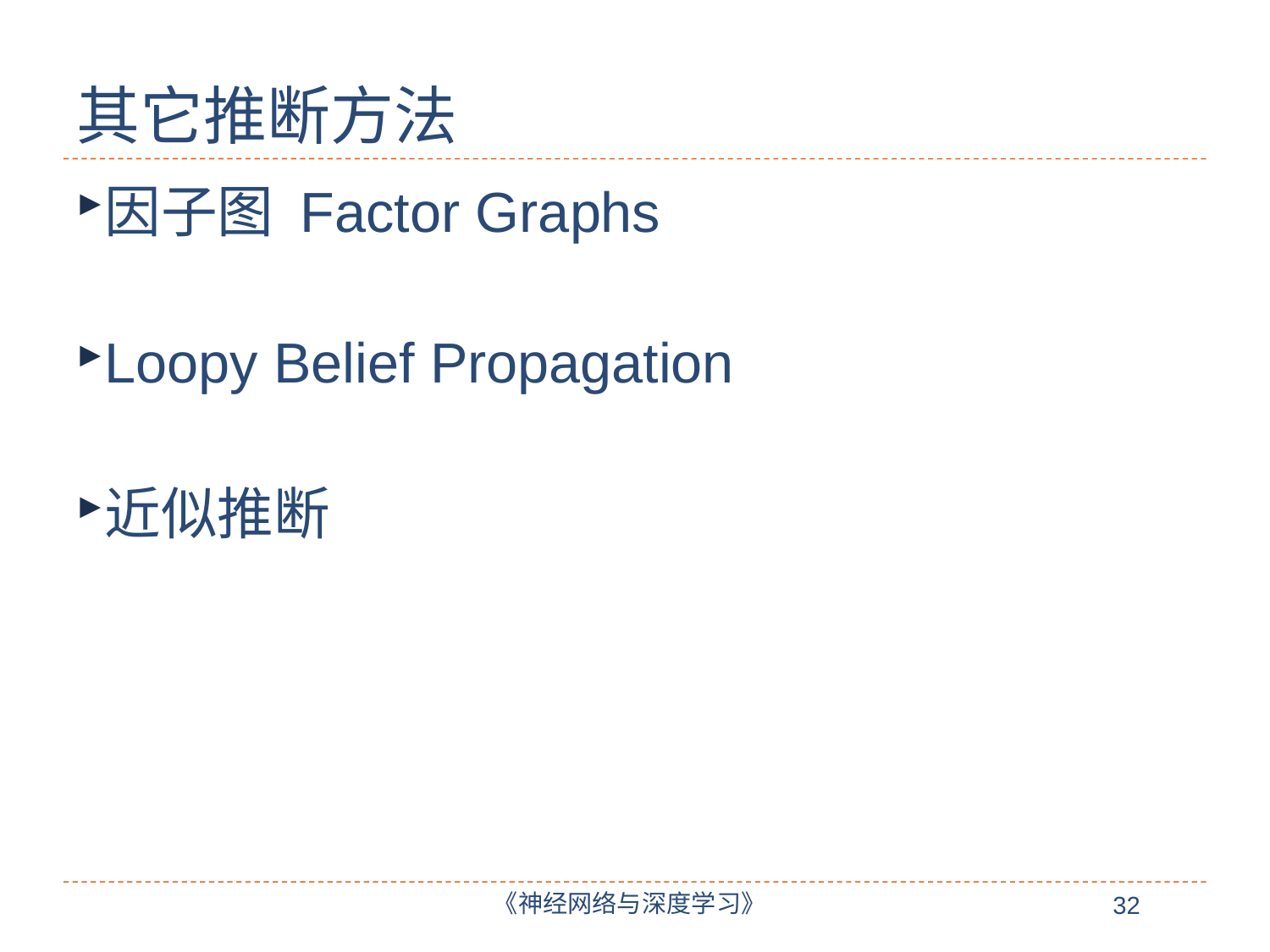

# 其它推断方法
因子图 Factor Graphs

Loopy Belief Propagation

近似推断